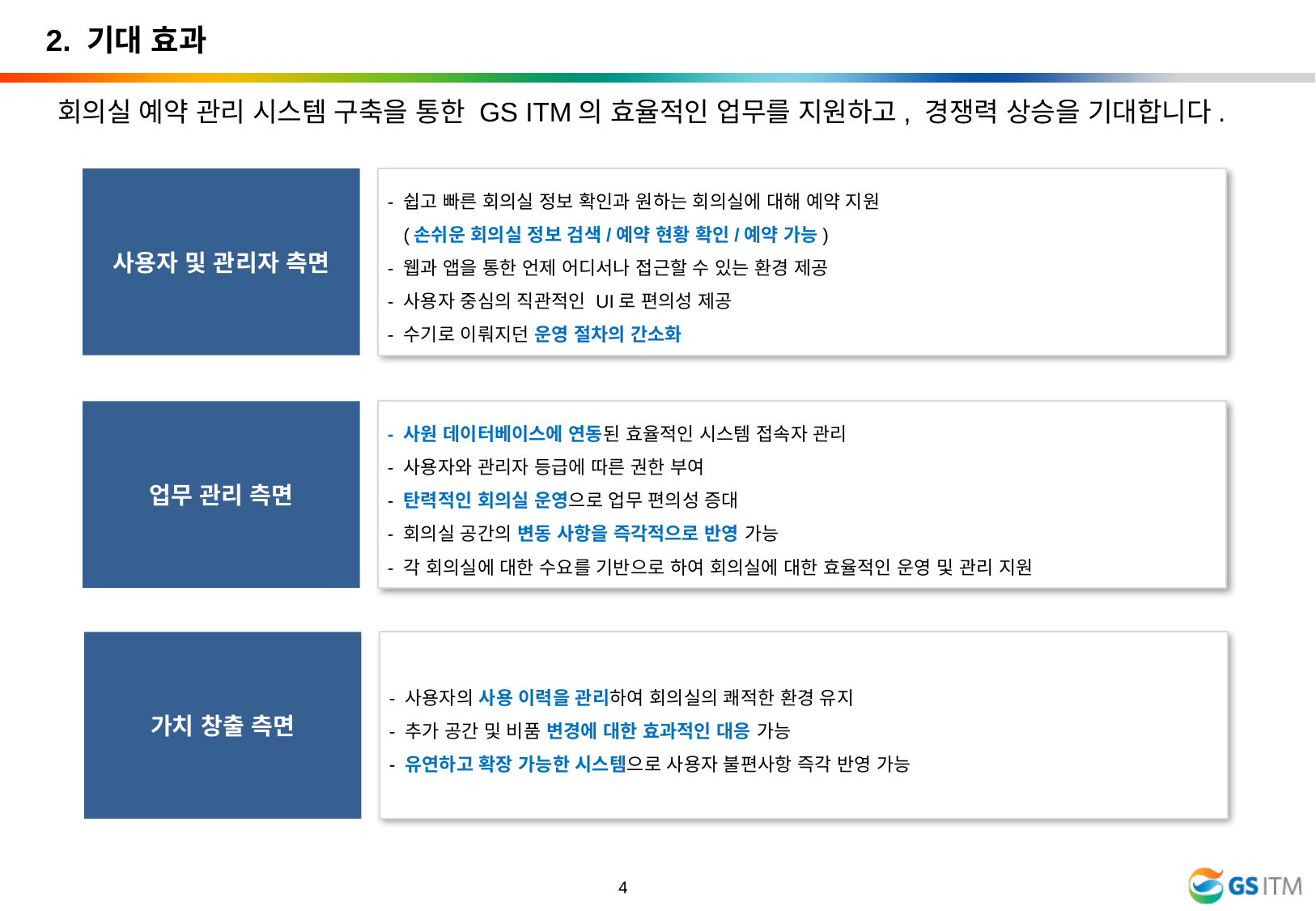

2. 기대 효과

회의실 예약 관리 시스템 구축을 통한 GS ITM의 효율적인 업무를 지원하고, 경쟁력 상승을 기대합니다.
사용자 및 관리자 측면
- 쉽고 빠른 회의실 정보 확인과 원하는 회의실에 대해 예약 지원
   (손쉬운 회의실 정보 검색/예약 현황 확인/예약 가능)
- 웹과 앱을 통한 언제 어디서나 접근할 수 있는 환경 제공
- 사용자 중심의 직관적인 UI로 편의성 제공
- 수기로 이뤄지던 운영 절차의 간소화
업무 관리 측면
- 사원 데이터베이스에 연동된 효율적인 시스템 접속자 관리
- 사용자와 관리자 등급에 따른 권한 부여
- 탄력적인 회의실 운영으로 업무 편의성 증대
- 회의실 공간의 변동 사항을 즉각적으로 반영 가능
- 각 회의실에 대한 수요를 기반으로 하여 회의실에 대한 효율적인 운영 및 관리 지원
가치 창출 측면
- 사용자의 사용 이력을 관리하여 회의실의 쾌적한 환경 유지
- 추가 공간 및 비품 변경에 대한 효과적인 대응 가능
- 유연하고 확장 가능한 시스템으로 사용자 불편사항 즉각 반영 가능